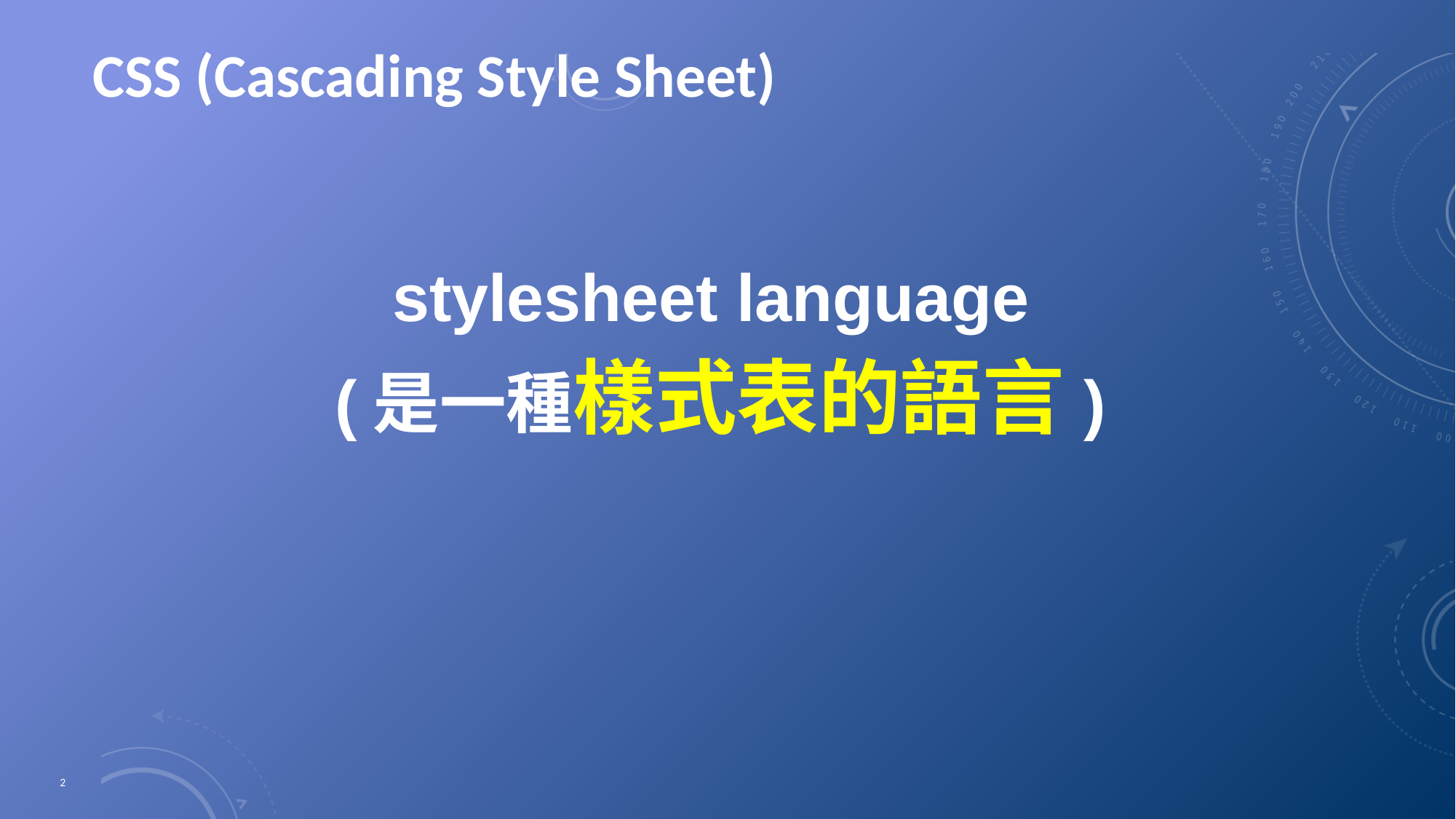

# CSS (Cascading Style Sheet)
stylesheet language
(是一種樣式表的語言)
2